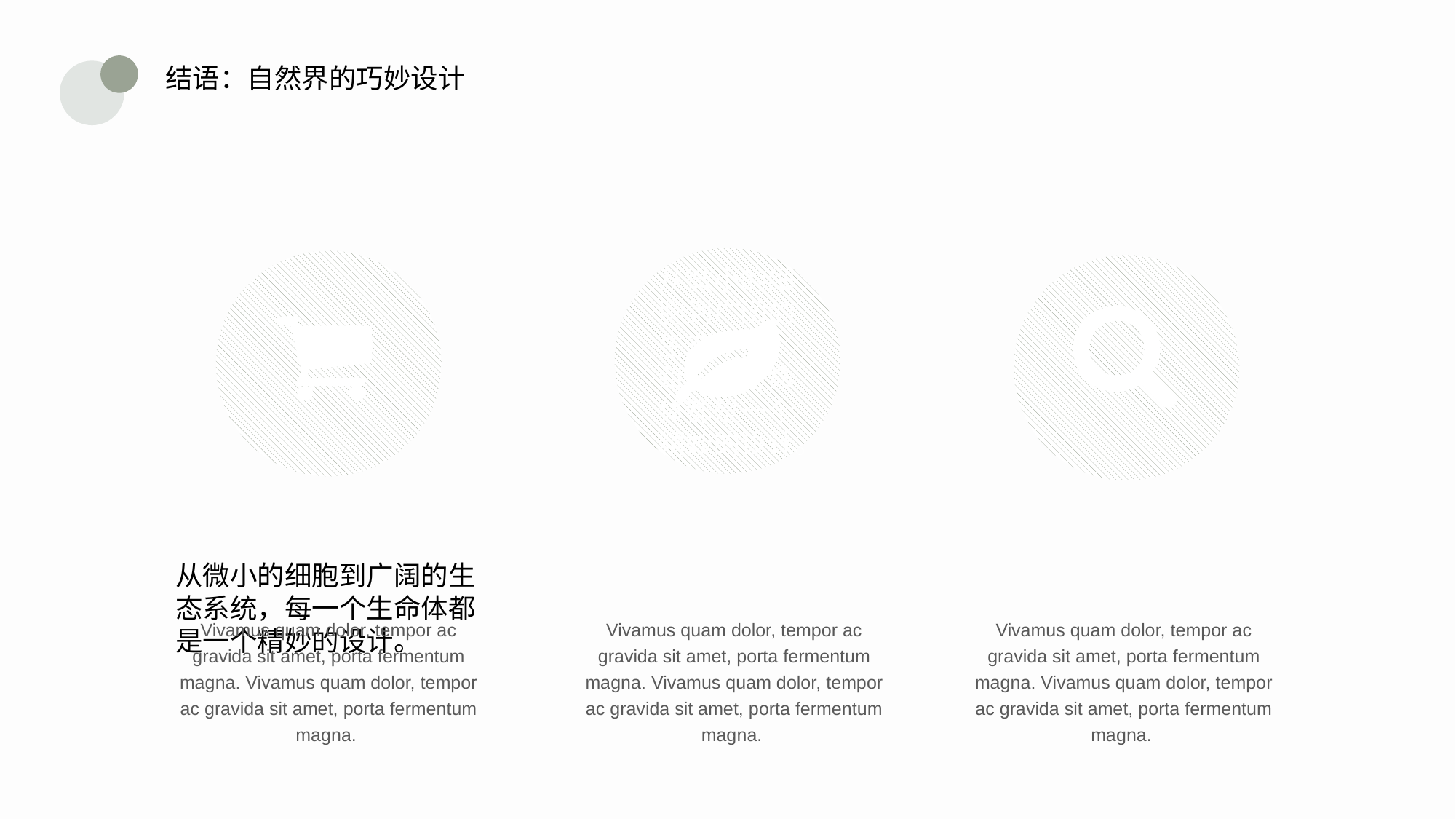

结语：自然界的巧妙设计
从微小的细胞到广阔的生态系统，每一个生命体都是一个精妙的设计。

从微小的细胞到广阔的生态系统，每一个生命体都是一个精妙的设计。

Vivamus quam dolor, tempor ac gravida sit amet, porta fermentum magna. Vivamus quam dolor, tempor ac gravida sit amet, porta fermentum magna.
Vivamus quam dolor, tempor ac gravida sit amet, porta fermentum magna. Vivamus quam dolor, tempor ac gravida sit amet, porta fermentum magna.
Vivamus quam dolor, tempor ac gravida sit amet, porta fermentum magna. Vivamus quam dolor, tempor ac gravida sit amet, porta fermentum magna.